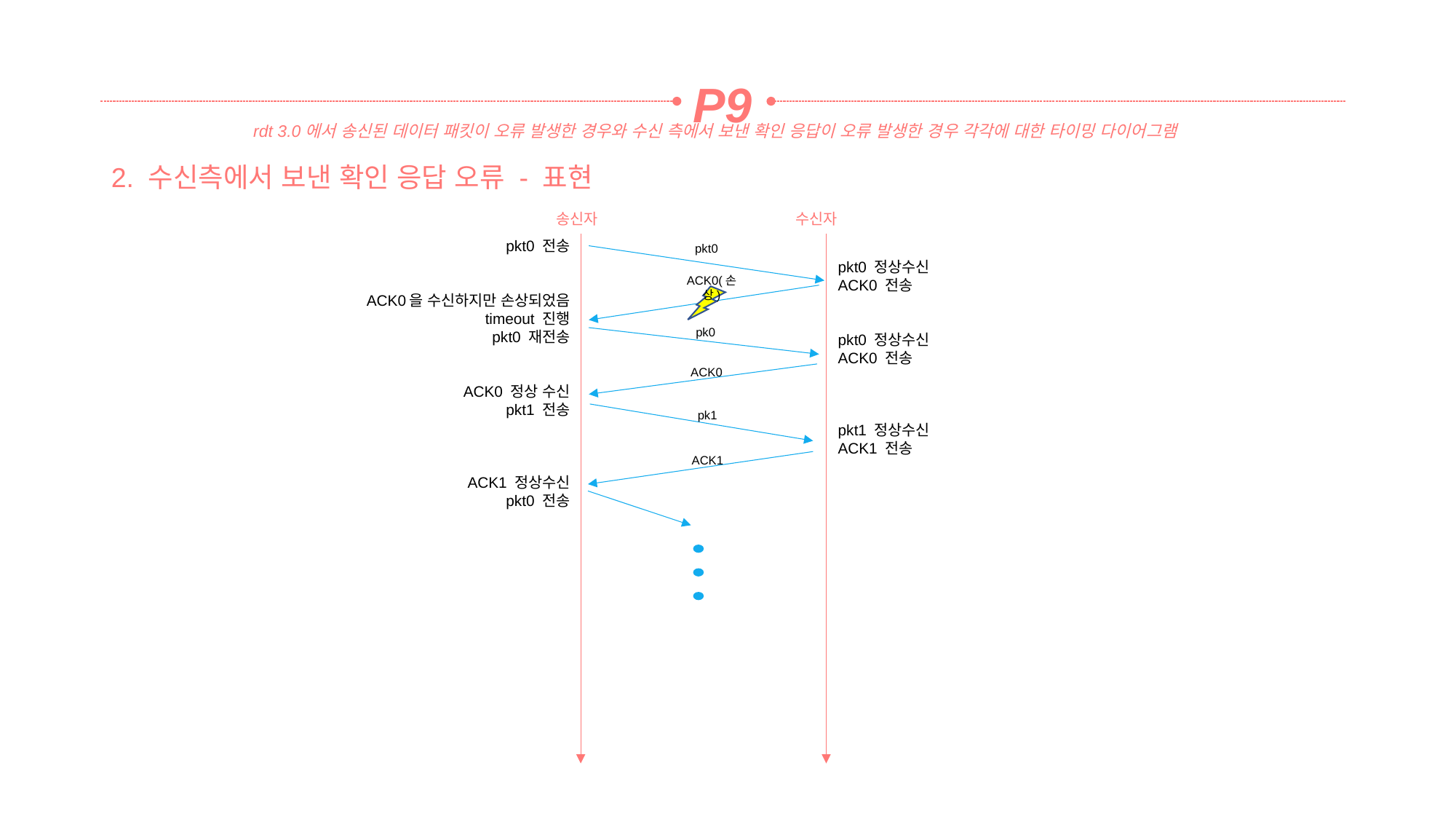

P9
rdt 3.0에서 송신된 데이터 패킷이 오류 발생한 경우와 수신 측에서 보낸 확인 응답이 오류 발생한 경우 각각에 대한 타이밍 다이어그램
2. 수신측에서 보낸 확인 응답 오류 - 표현
송신자		     수신자
pkt0 전송

ACK0을 수신하지만 손상되었음
timeout 진행
pkt0 재전송

ACK0 정상 수신
pkt1 전송

ACK1 정상수신
pkt0 전송

pkt0 정상수신
ACK0 전송

pkt0 정상수신
ACK0 전송

pkt1 정상수신
ACK1 전송
pkt0
ACK0(손상)

pk0
ACK0
pk1
ACK1